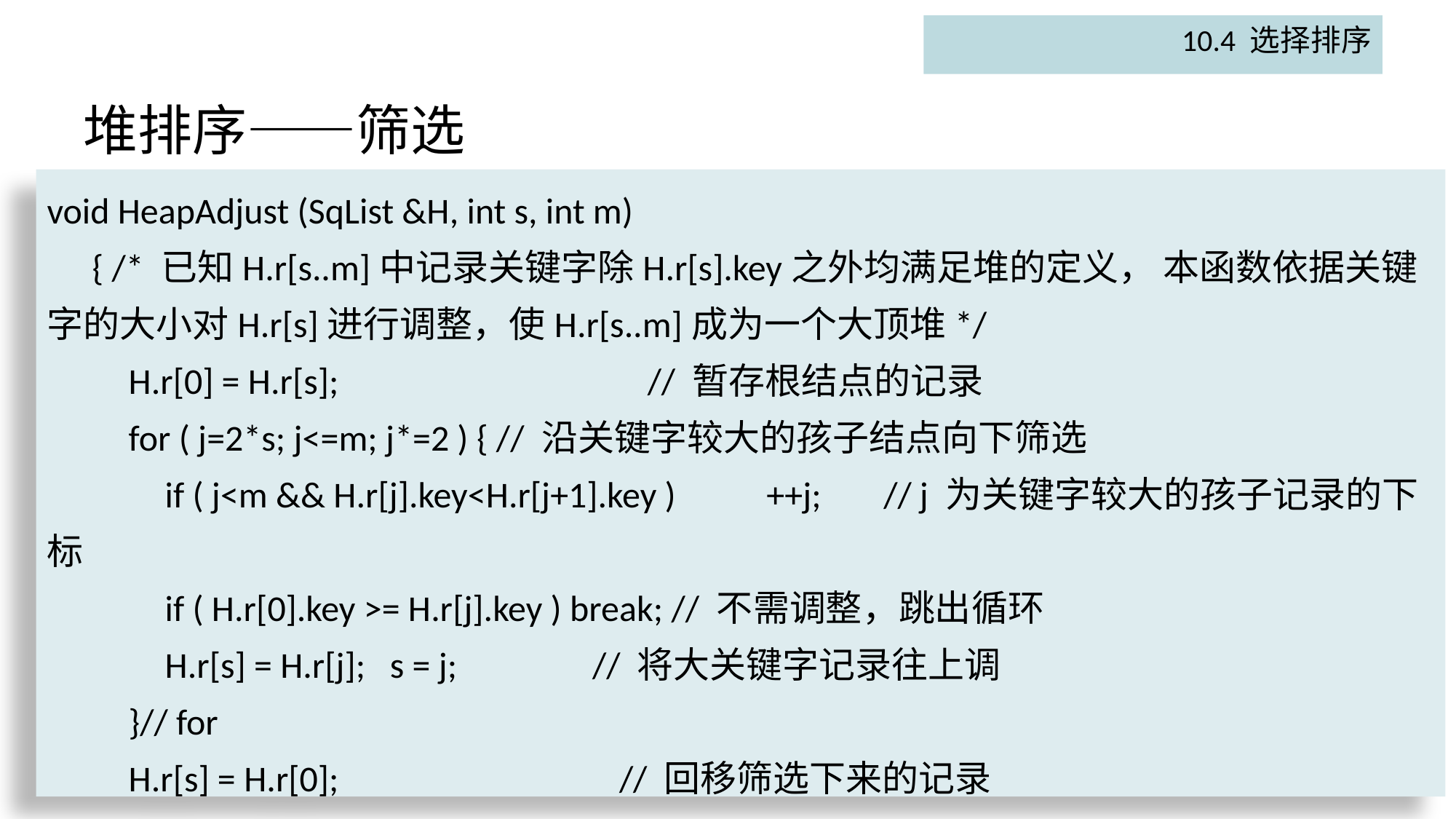

10.4 选择排序
# 堆排序——筛选
void HeapAdjust (SqList &H, int s, int m)
　{ /* 已知H.r[s..m]中记录关键字除H.r[s].key之外均满足堆的定义， 本函数依据关键字的大小对H.r[s]进行调整，使H.r[s..m]成为一个大顶堆*/
　　H.r[0] = H.r[s];　　　　　　　　// 暂存根结点的记录
　　for ( j=2*s; j<=m; j*=2 ) { // 沿关键字较大的孩子结点向下筛选
　　　if ( j<m && H.r[j].key<H.r[j+1].key )　　++j; 　// j 为关键字较大的孩子记录的下标
　　　if ( H.r[0].key >= H.r[j].key ) break; // 不需调整，跳出循环
　　　H.r[s] = H.r[j];   s = j; 　　　// 将大关键字记录往上调
　　}// for
　　H.r[s] = H.r[0]; 　　　　　　　// 回移筛选下来的记录
　} // HeapAdjust